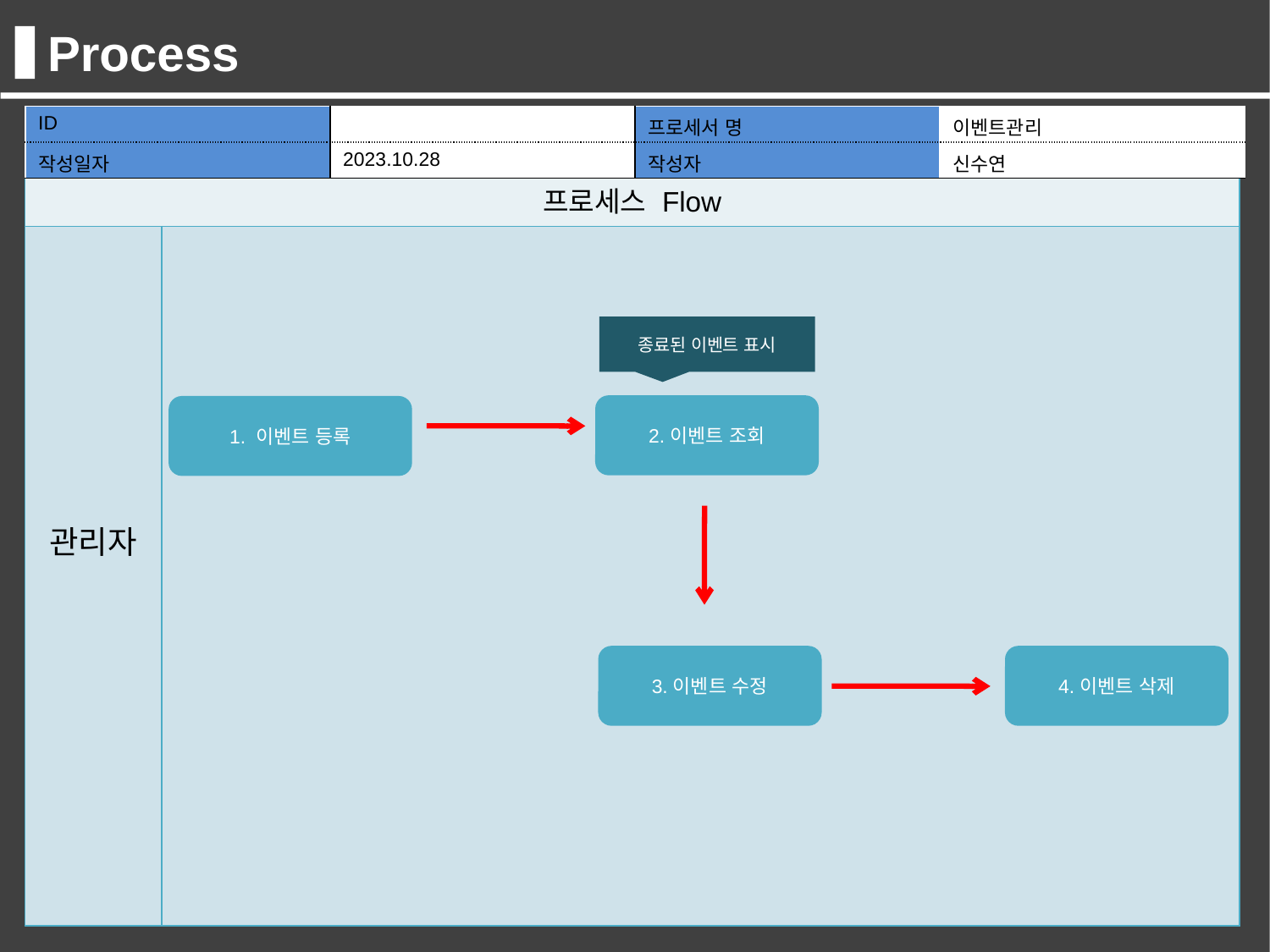

Process

| ID |  | 프로세서 명 | 이벤트관리 |
| --- | --- | --- | --- |
| 작성일자 | 2023.10.28 | 작성자 | 신수연 |
| 프로세스 Flow |  |
| --- | --- |
| 관리자 |  |
종료된 이벤트 표시
2.이벤트 조회
1. 이벤트 등록
3.이벤트 수정
4.이벤트 삭제